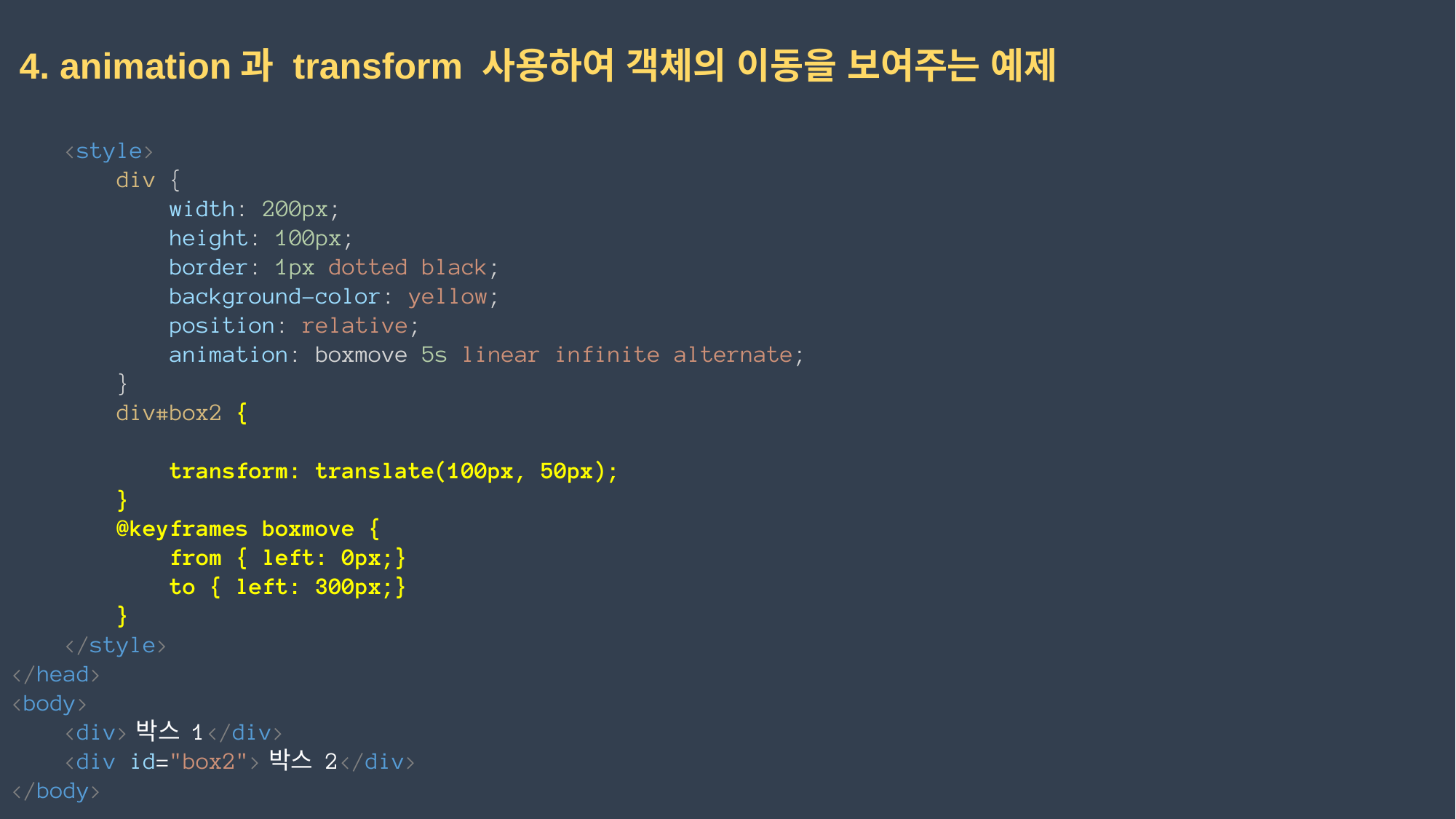

4. animation과 transform 사용하여 객체의 이동을 보여주는 예제

    <style>
        div {
            width: 200px;
            height: 100px;
            border: 1px dotted black;
            background-color: yellow;
            position: relative;
            animation: boxmove 5s linear infinite alternate;
        }
        div#box2 {
            transform: translate(100px, 50px);
        }
        @keyframes boxmove {
            from { left: 0px;}
            to { left: 300px;}
        }
    </style>
</head>
<body>
    <div>박스 1</div>
    <div id="box2">박스 2</div>
</body>

2023-02-17
권민지